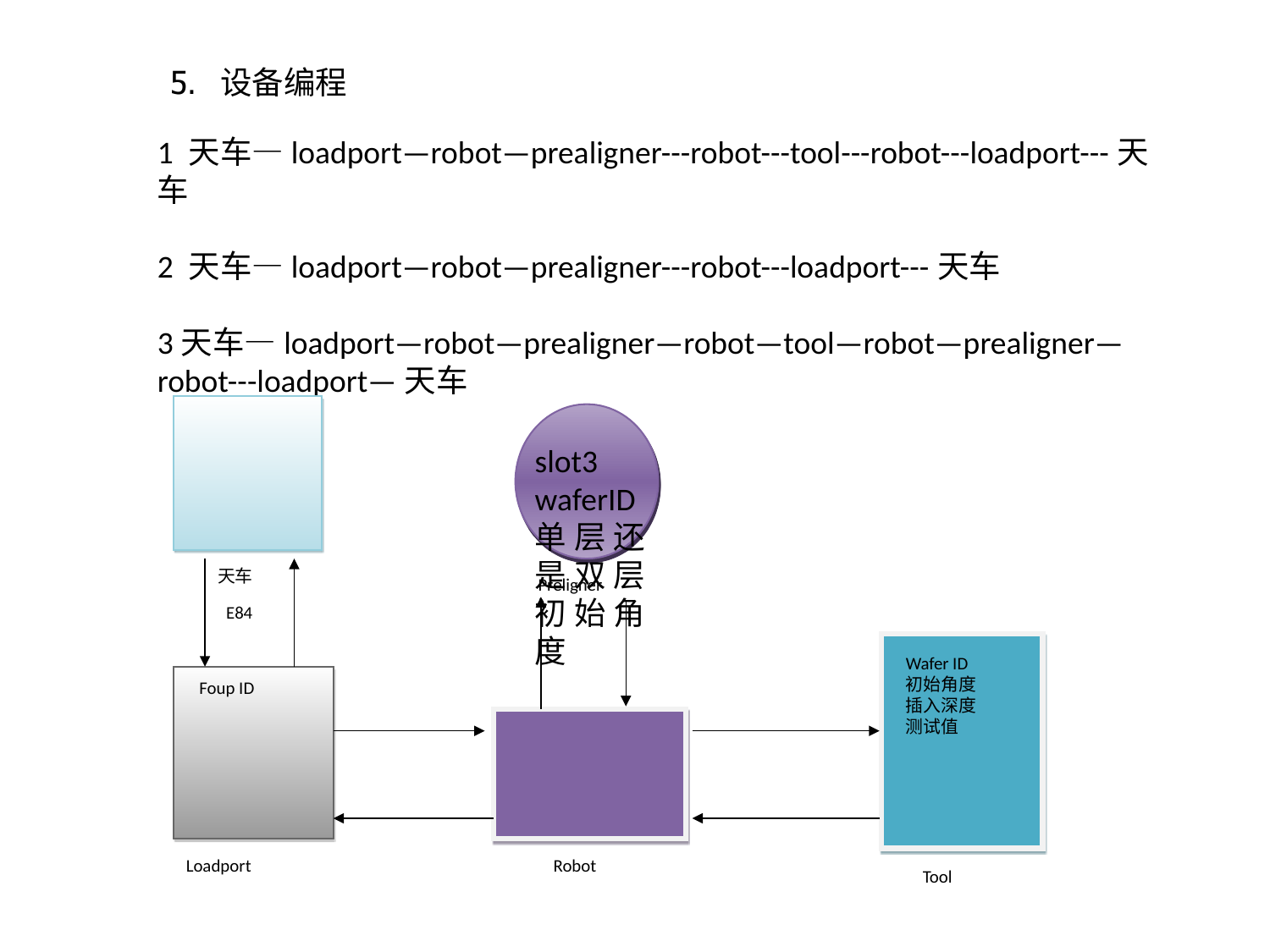

5. 设备编程
1 天车—loadport—robot—prealigner---robot---tool---robot---loadport---天车

2 天车—loadport—robot—prealigner---robot---loadport---天车

3天车—loadport—robot—prealigner—robot—tool—robot—prealigner—robot---loadport—天车

slot3 waferID 单层还是双层 初始角度
天车
Preligner

E84

Wafer ID
初始角度
插入深度
测试值

Foup ID

Loadport
Robot
Tool